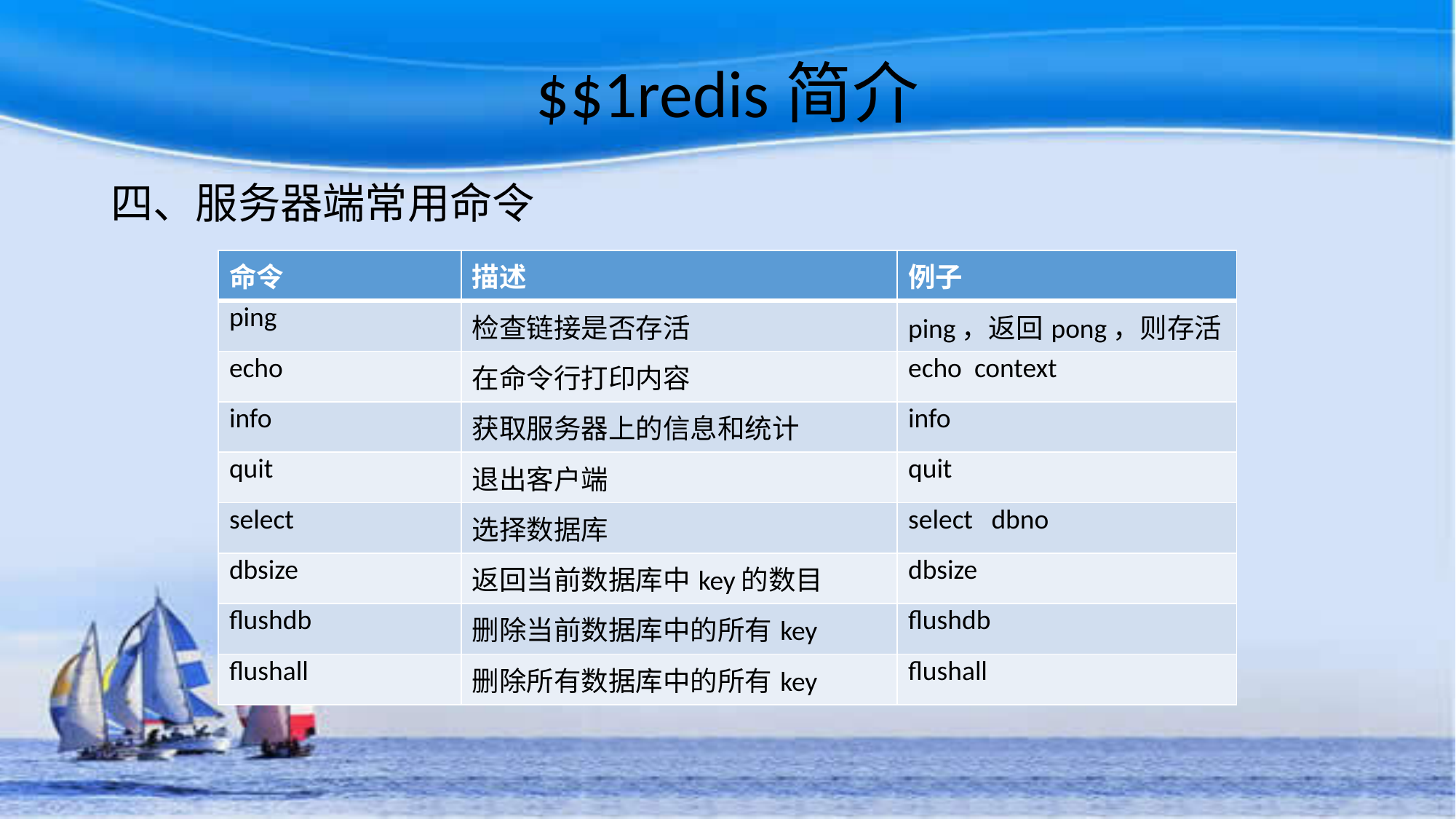

# $$1redis简介
四、服务器端常用命令
| 命令 | 描述 | 例子 |
| --- | --- | --- |
| ping | 检查链接是否存活 | ping，返回pong，则存活 |
| echo | 在命令行打印内容 | echo context |
| info | 获取服务器上的信息和统计 | info |
| quit | 退出客户端 | quit |
| select | 选择数据库 | select dbno |
| dbsize | 返回当前数据库中key的数目 | dbsize |
| flushdb | 删除当前数据库中的所有key | flushdb |
| flushall | 删除所有数据库中的所有key | flushall |